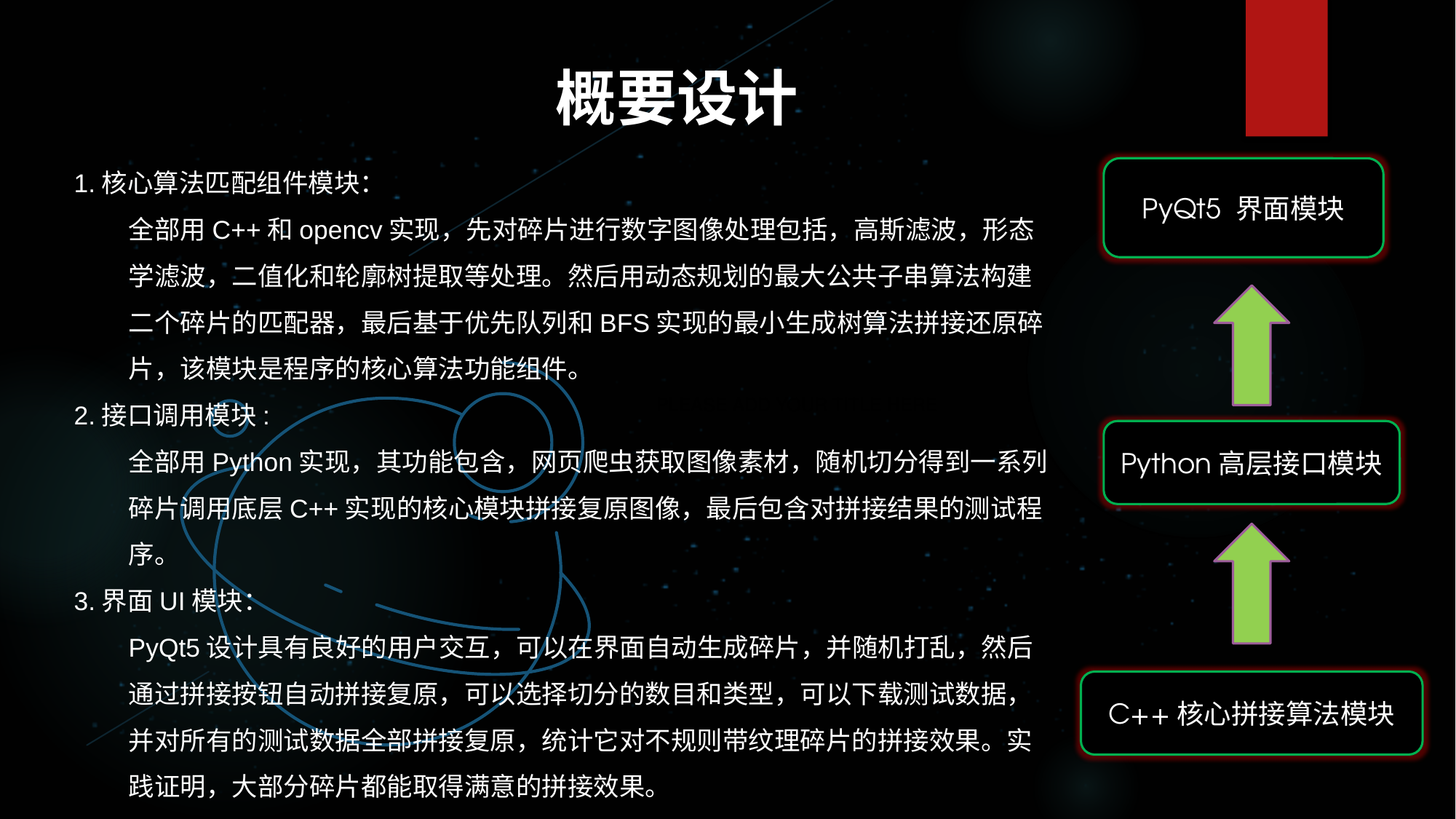

概要设计

1.核心算法匹配组件模块：
全部用C++和opencv实现，先对碎片进行数字图像处理包括，高斯滤波，形态学滤波，二值化和轮廓树提取等处理。然后用动态规划的最大公共子串算法构建二个碎片的匹配器，最后基于优先队列和BFS实现的最小生成树算法拼接还原碎片，该模块是程序的核心算法功能组件。
2.接口调用模块:
全部用Python实现，其功能包含，网页爬虫获取图像素材，随机切分得到一系列碎片调用底层C++实现的核心模块拼接复原图像，最后包含对拼接结果的测试程序。
3.界面UI模块：
PyQt5设计具有良好的用户交互，可以在界面自动生成碎片，并随机打乱，然后通过拼接按钮自动拼接复原，可以选择切分的数目和类型，可以下载测试数据，并对所有的测试数据全部拼接复原，统计它对不规则带纹理碎片的拼接效果。实践证明，大部分碎片都能取得满意的拼接效果。

PyQt5 界面模块

PLEASE ADD YOUR TITLE HERE

Python高层接口模块

C++核心拼接算法模块